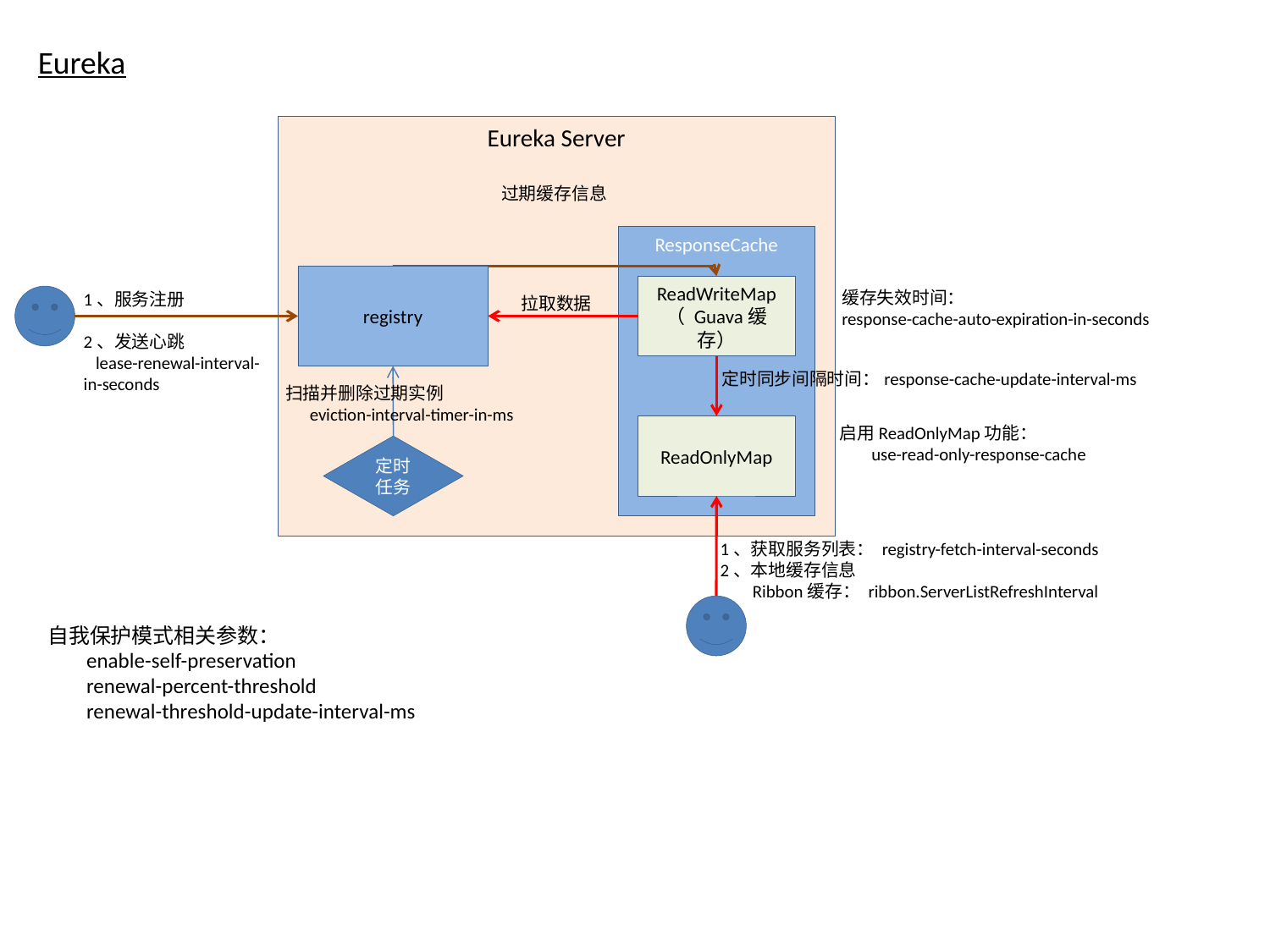

Eureka
Eureka Server
过期缓存信息
ResponseCache
registry
ReadWriteMap
（ Guava缓存）
缓存失效时间：
response-cache-auto-expiration-in-seconds
1、服务注册

2、发送心跳
   lease-renewal-interval-in-seconds

拉取数据
定时同步间隔时间：response-cache-update-interval-ms
扫描并删除过期实例
      eviction-interval-timer-in-ms
ReadOnlyMap
启用ReadOnlyMap功能：
        use-read-only-response-cache
定时任务
1、获取服务列表： registry-fetch-interval-seconds
2、本地缓存信息
        Ribbon缓存： ribbon.ServerListRefreshInterval

自我保护模式相关参数：
        enable-self-preservation
        renewal-percent-threshold
        renewal-threshold-update-interval-ms